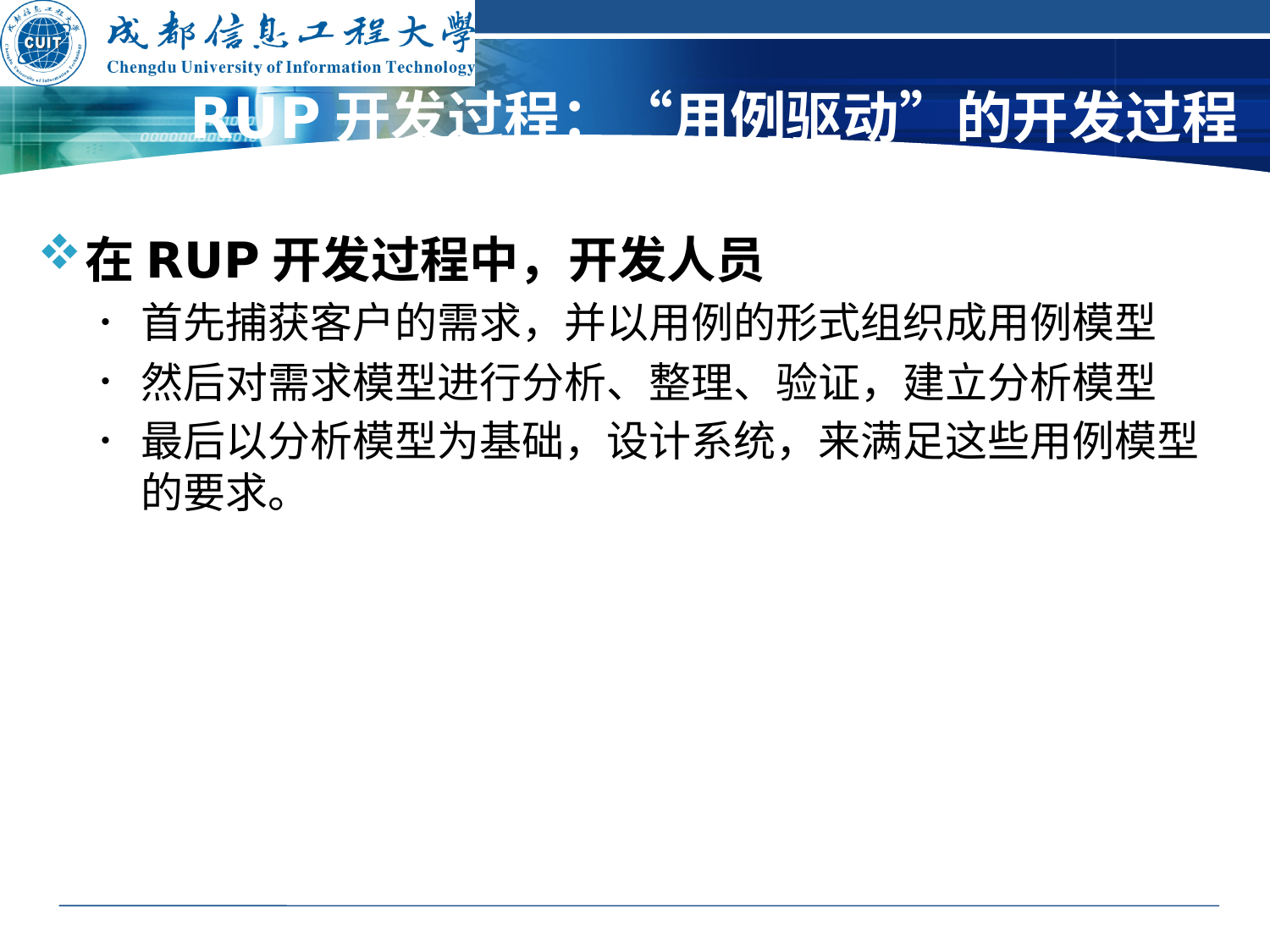

# RUP开发过程：“用例驱动”的开发过程
在RUP开发过程中，开发人员
首先捕获客户的需求，并以用例的形式组织成用例模型
然后对需求模型进行分析、整理、验证，建立分析模型
最后以分析模型为基础，设计系统，来满足这些用例模型的要求。